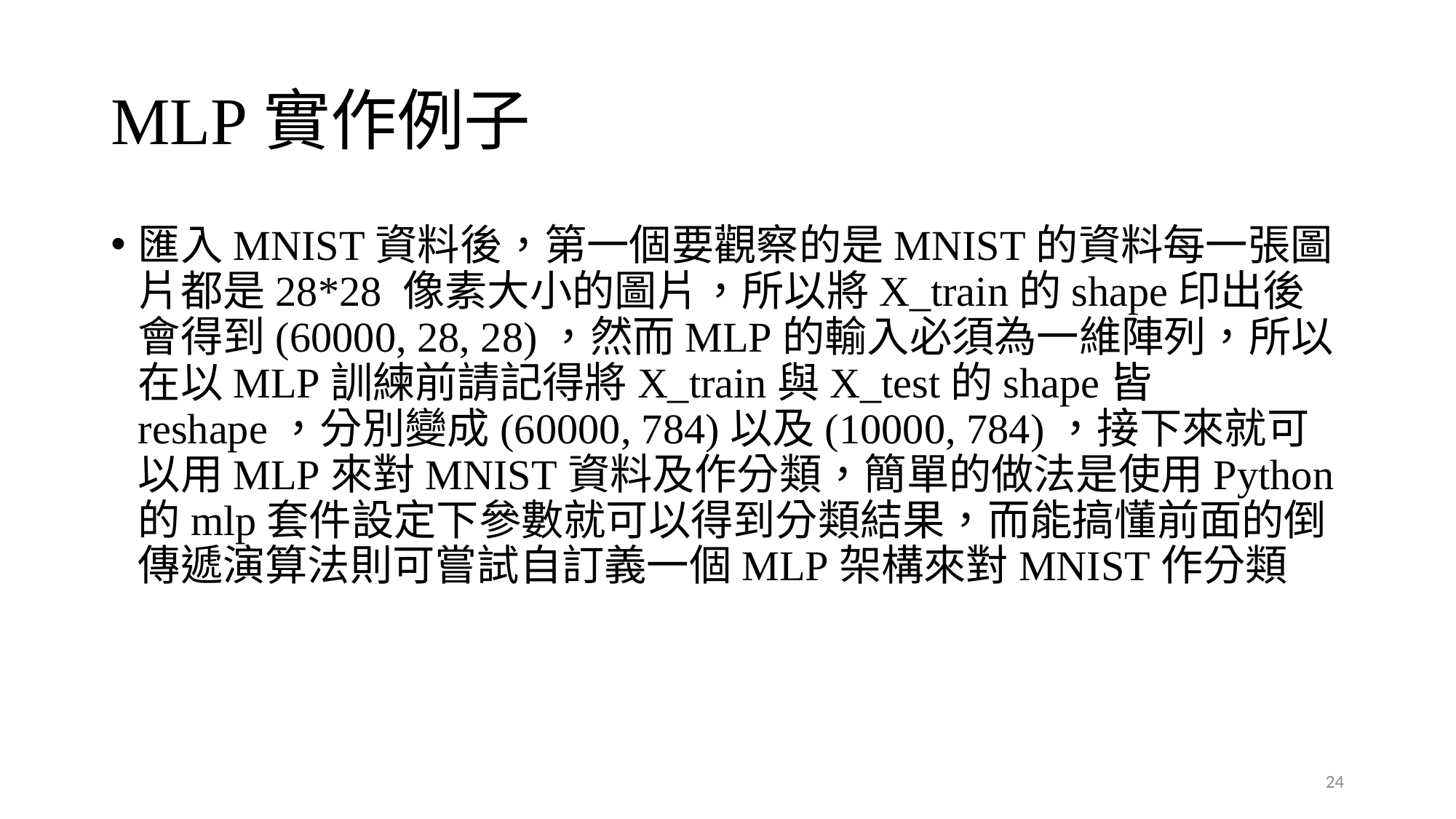

# MLP實作例子
匯入MNIST資料後，第一個要觀察的是MNIST的資料每一張圖片都是28*28 像素大小的圖片，所以將X_train的shape印出後會得到(60000, 28, 28)，然而MLP的輸入必須為一維陣列，所以在以MLP訓練前請記得將X_train與X_test的shape皆reshape，分別變成(60000, 784)以及(10000, 784)，接下來就可以用MLP來對MNIST資料及作分類，簡單的做法是使用Python的mlp套件設定下參數就可以得到分類結果，而能搞懂前面的倒傳遞演算法則可嘗試自訂義一個MLP架構來對MNIST作分類

24